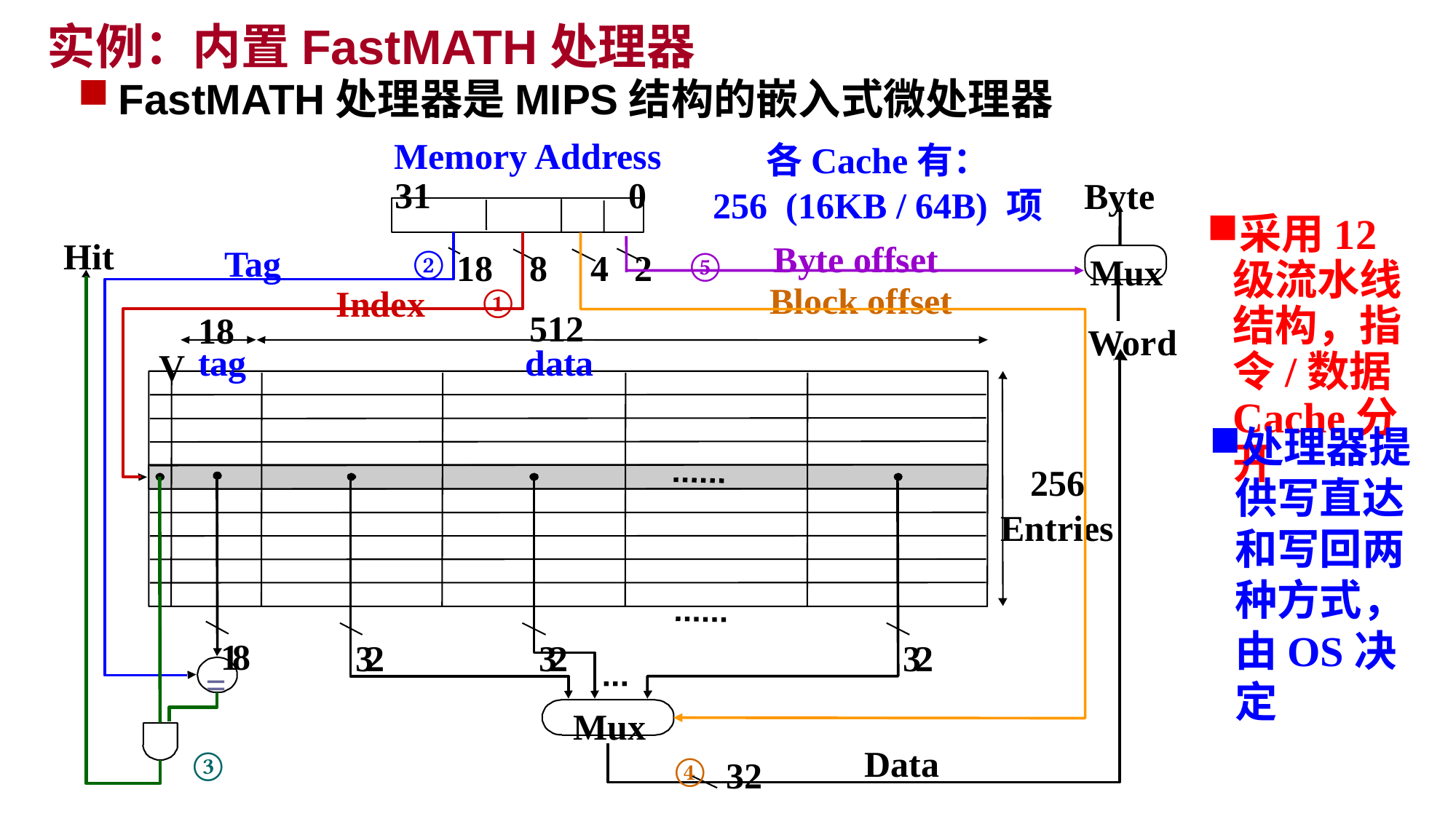

# 实例：内置FastMATH处理器
FastMATH处理器是MIPS结构的嵌入式微处理器
Memory Address
各Cache有：
256  (16KB / 64B) 项
Byte
31
0

Hit

③

Byte offset
⑤

采用12级流水线结构，指令/数据Cache分开
②

Tag
18
8
4
2
Mux

①
Index

④
Block offset

512
18
Word
tag
data
V

处理器提供写直达和写回两种方式，由OS决定

256
Entries

1
8
3
2
3
2
3
2

=

Mux

Data

3
2